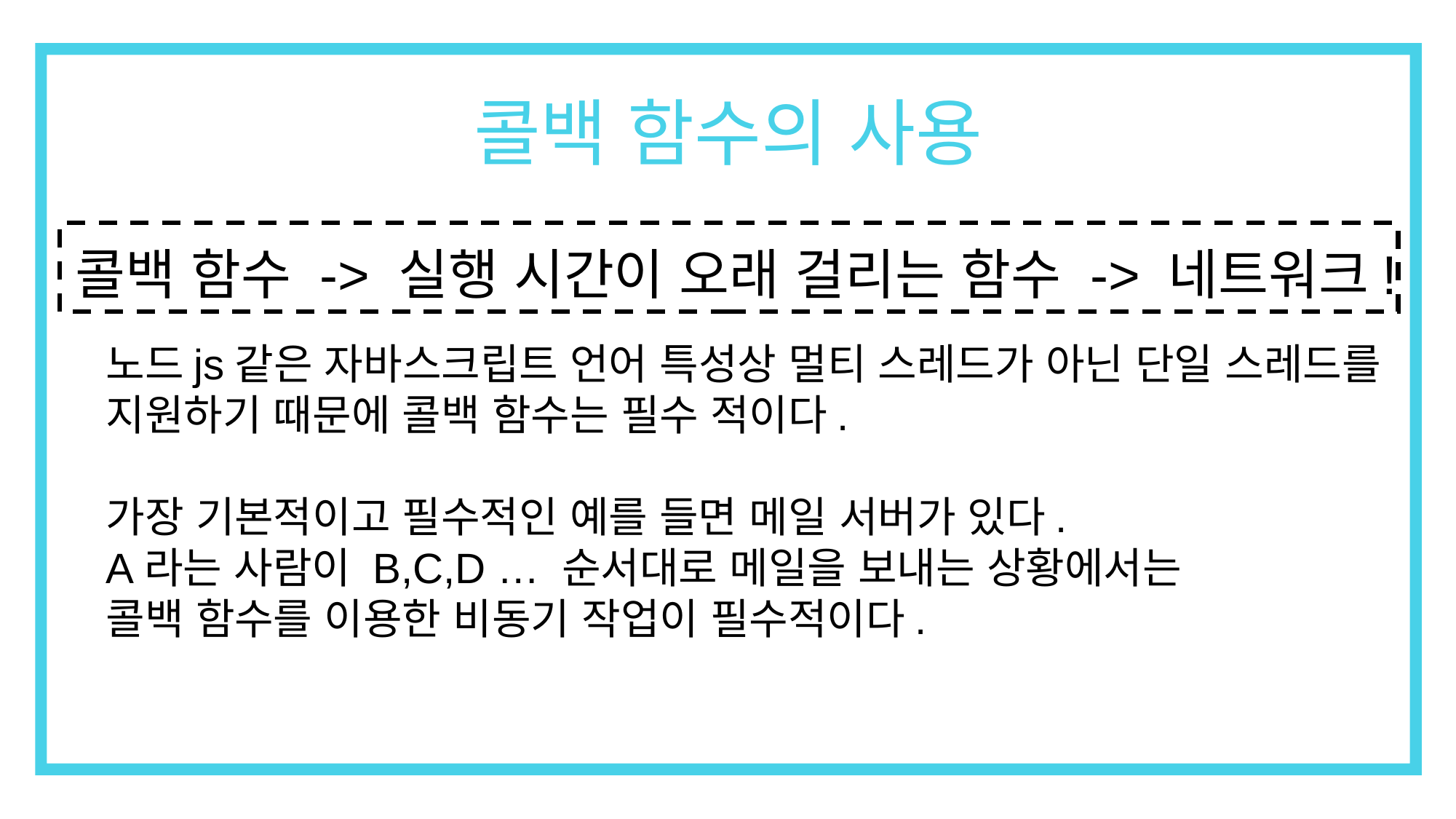

콜백 함수의 사용

콜백 함수 -> 실행 시간이 오래 걸리는 함수 -> 네트워크!
노드js같은 자바스크립트 언어 특성상 멀티 스레드가 아닌 단일 스레드를
지원하기 때문에 콜백 함수는 필수 적이다.

가장 기본적이고 필수적인 예를 들면 메일 서버가 있다.
A라는 사람이 B,C,D … 순서대로 메일을 보내는 상황에서는
콜백 함수를 이용한 비동기 작업이 필수적이다.